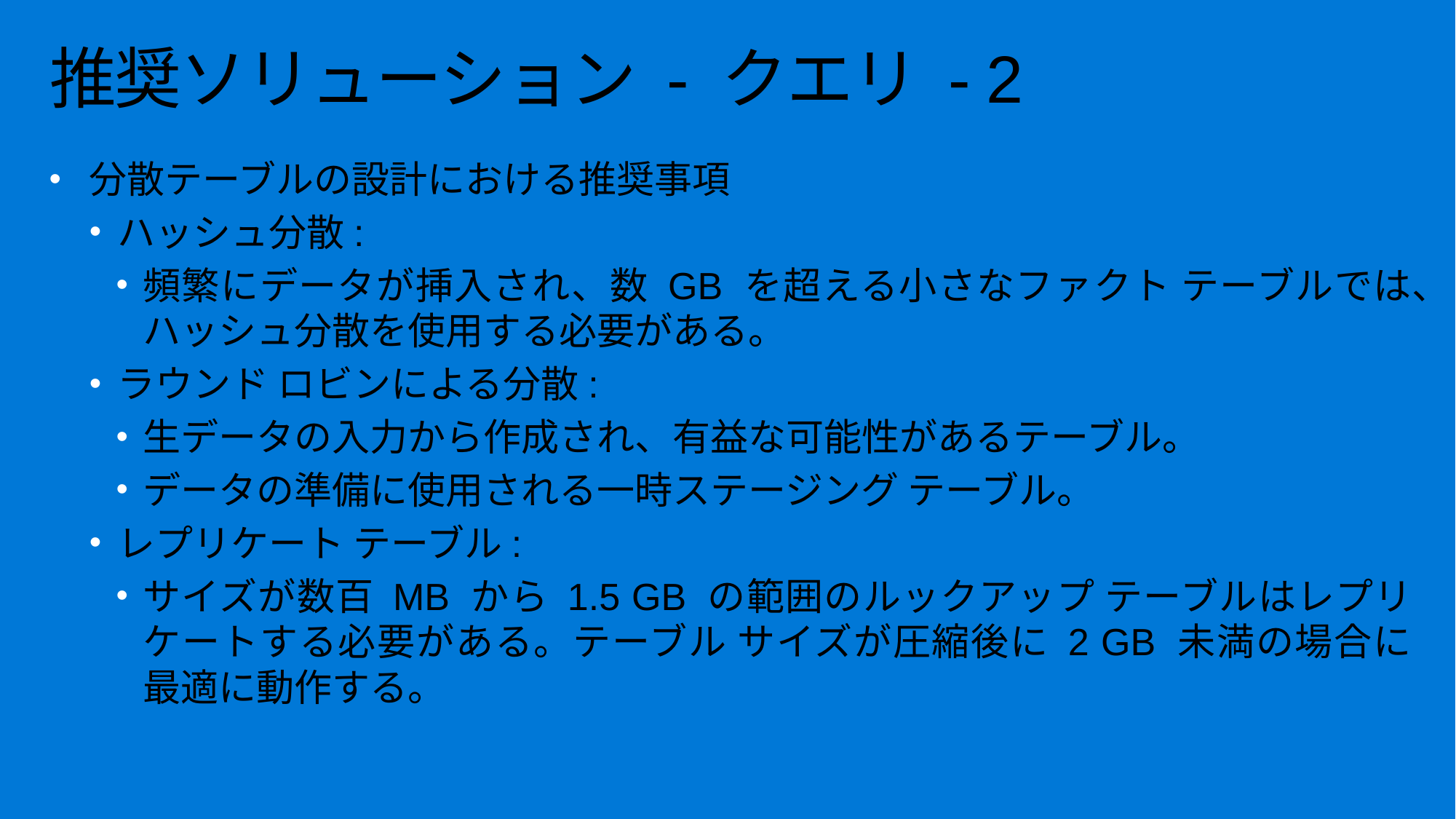

# 推奨ソリューション - クエリ - 2
分散テーブルの設計における推奨事項
ハッシュ分散:
頻繁にデータが挿入され、数 GB を超える小さなファクト テーブルでは、ハッシュ分散を使用する必要がある。
ラウンド ロビンによる分散:
生データの入力から作成され、有益な可能性があるテーブル。
データの準備に使用される一時ステージング テーブル。
レプリケート テーブル:
サイズが数百 MB から 1.5 GB の範囲のルックアップ テーブルはレプリケートする必要がある。テーブル サイズが圧縮後に 2 GB 未満の場合に
最適に動作する。